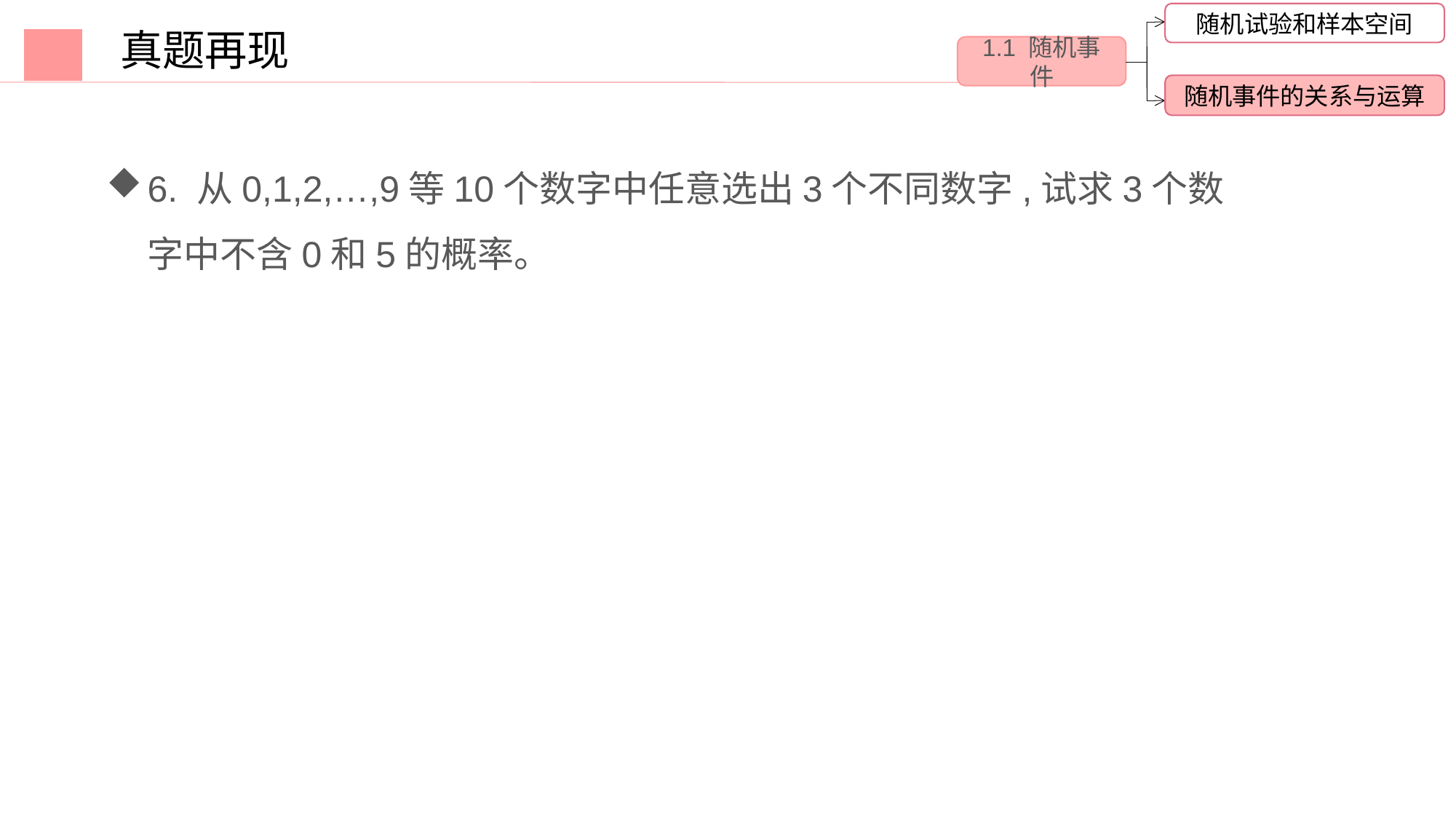

随机试验和样本空间

1.1 随机事件
随机事件的关系与运算
真题再现

6. 从0,1,2,…,9等10个数字中任意选出3个不同数字,试求3个数字中不含0和5的概率。